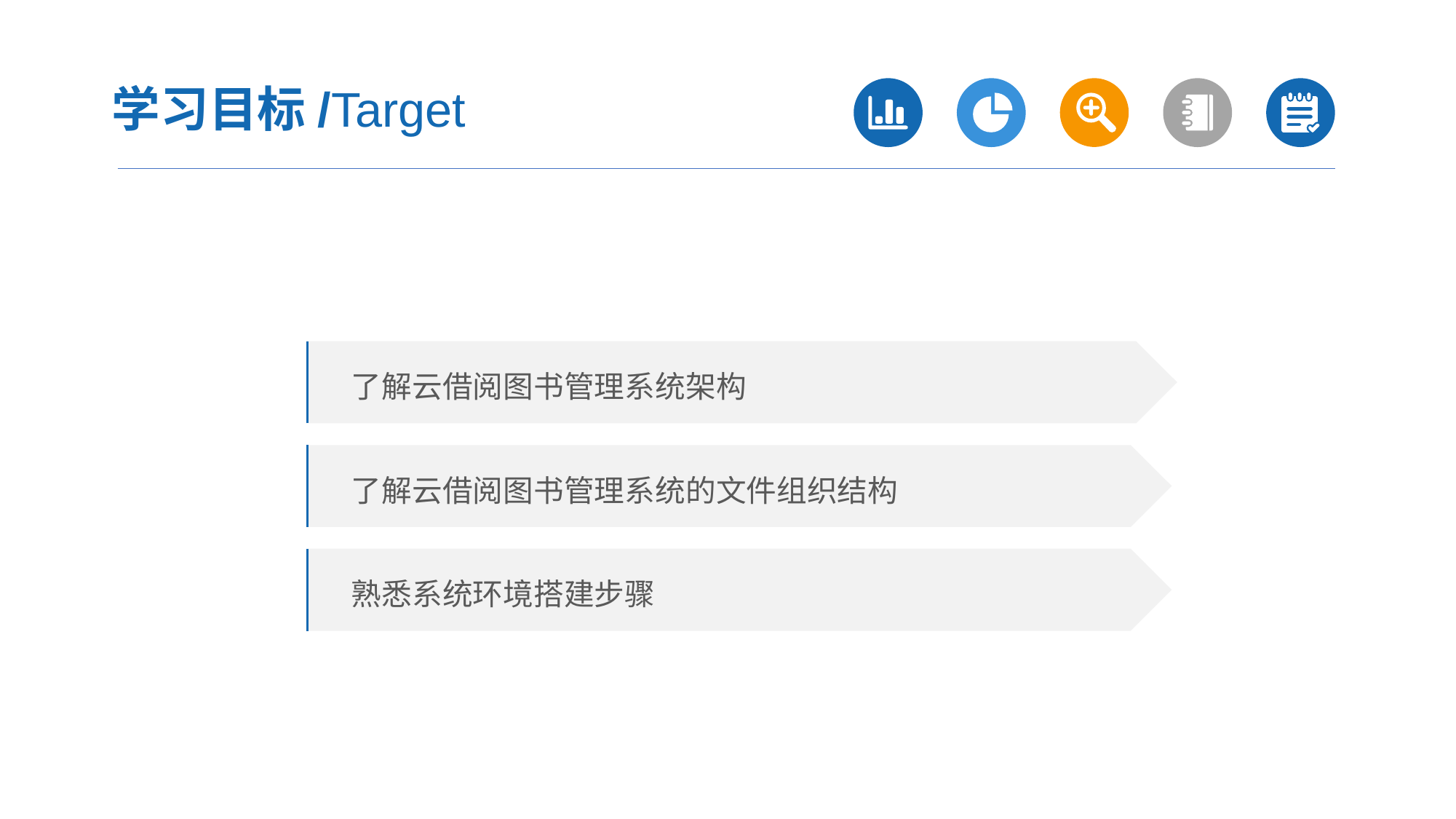

学习目标/Target
    了解云借阅图书管理系统架构

    了解云借阅图书管理系统的文件组织结构

    熟悉系统环境搭建步骤